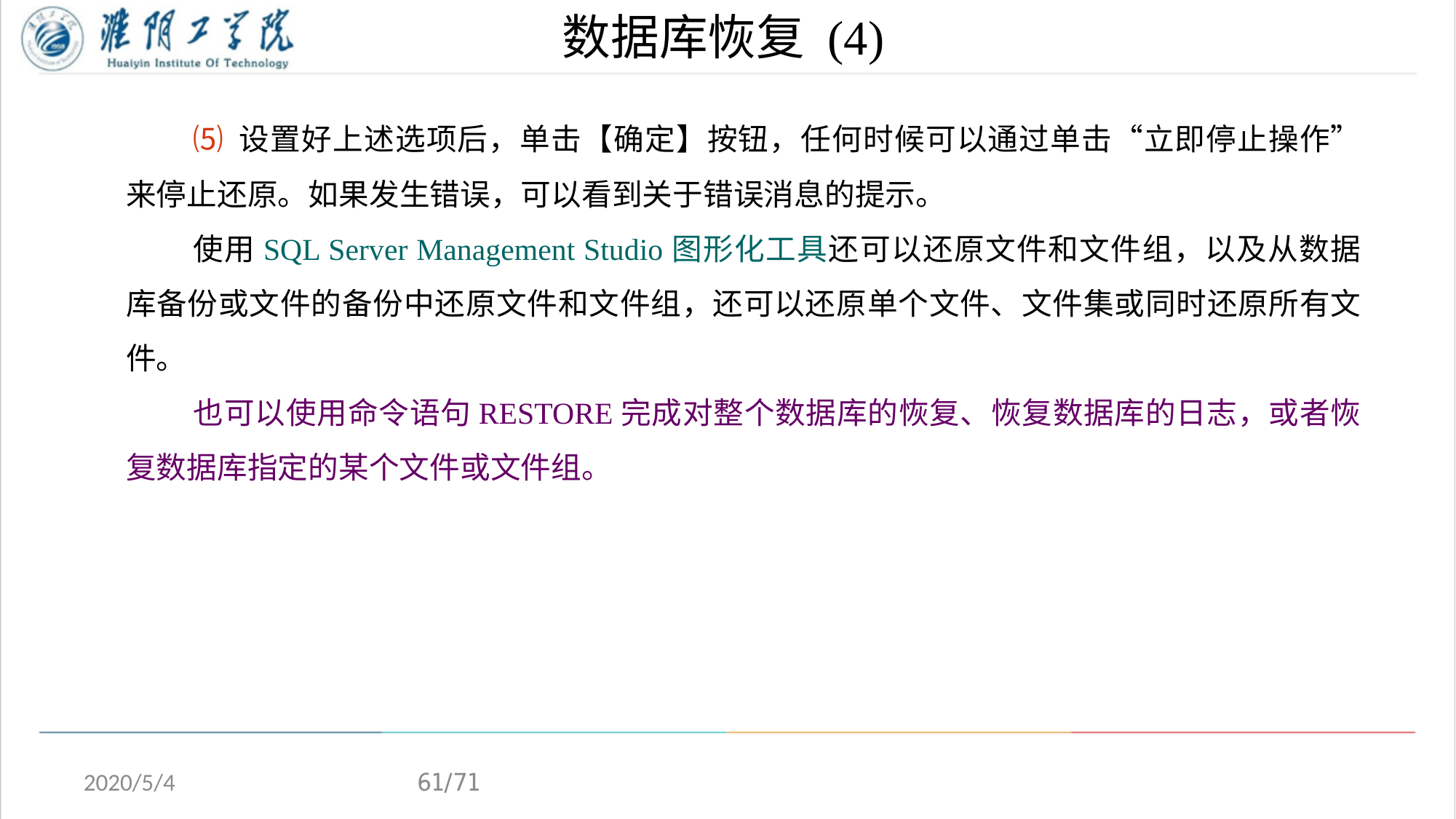

# 数据库恢复 (4)
⑸ 设置好上述选项后，单击【确定】按钮，任何时候可以通过单击“立即停止操作”来停止还原。如果发生错误，可以看到关于错误消息的提示。
使用SQL Server Management Studio图形化工具还可以还原文件和文件组，以及从数据库备份或文件的备份中还原文件和文件组，还可以还原单个文件、文件集或同时还原所有文件。
也可以使用命令语句RESTORE完成对整个数据库的恢复、恢复数据库的日志，或者恢复数据库指定的某个文件或文件组。
61/71
2020/5/4